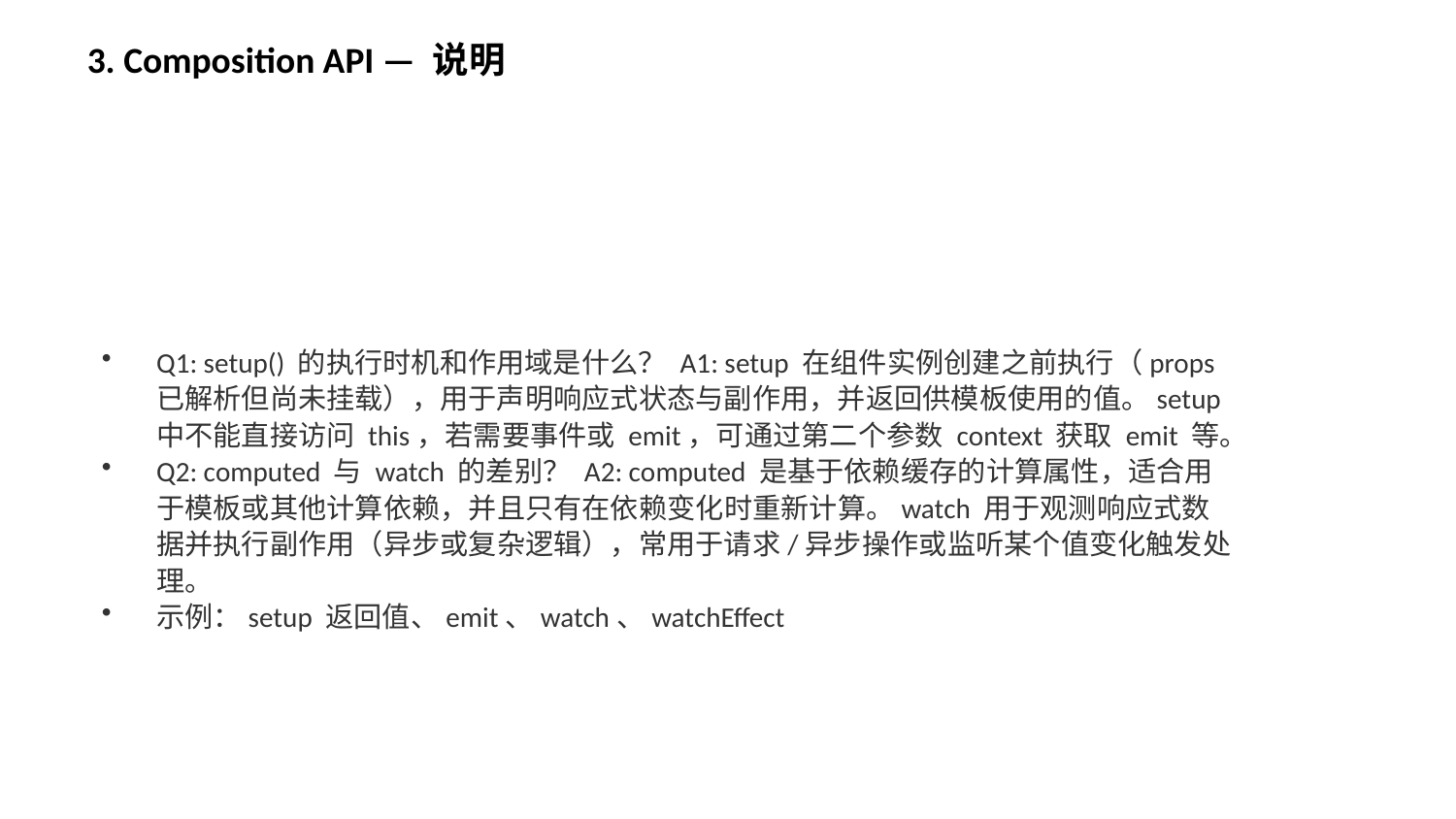

3. Composition API — 说明
Q1: setup() 的执行时机和作用域是什么？ A1: setup 在组件实例创建之前执行（props 已解析但尚未挂载），用于声明响应式状态与副作用，并返回供模板使用的值。setup 中不能直接访问 this，若需要事件或 emit，可通过第二个参数 context 获取 emit 等。
Q2: computed 与 watch 的差别？ A2: computed 是基于依赖缓存的计算属性，适合用于模板或其他计算依赖，并且只有在依赖变化时重新计算。watch 用于观测响应式数据并执行副作用（异步或复杂逻辑），常用于请求/异步操作或监听某个值变化触发处理。
示例：setup 返回值、emit、watch、watchEffect